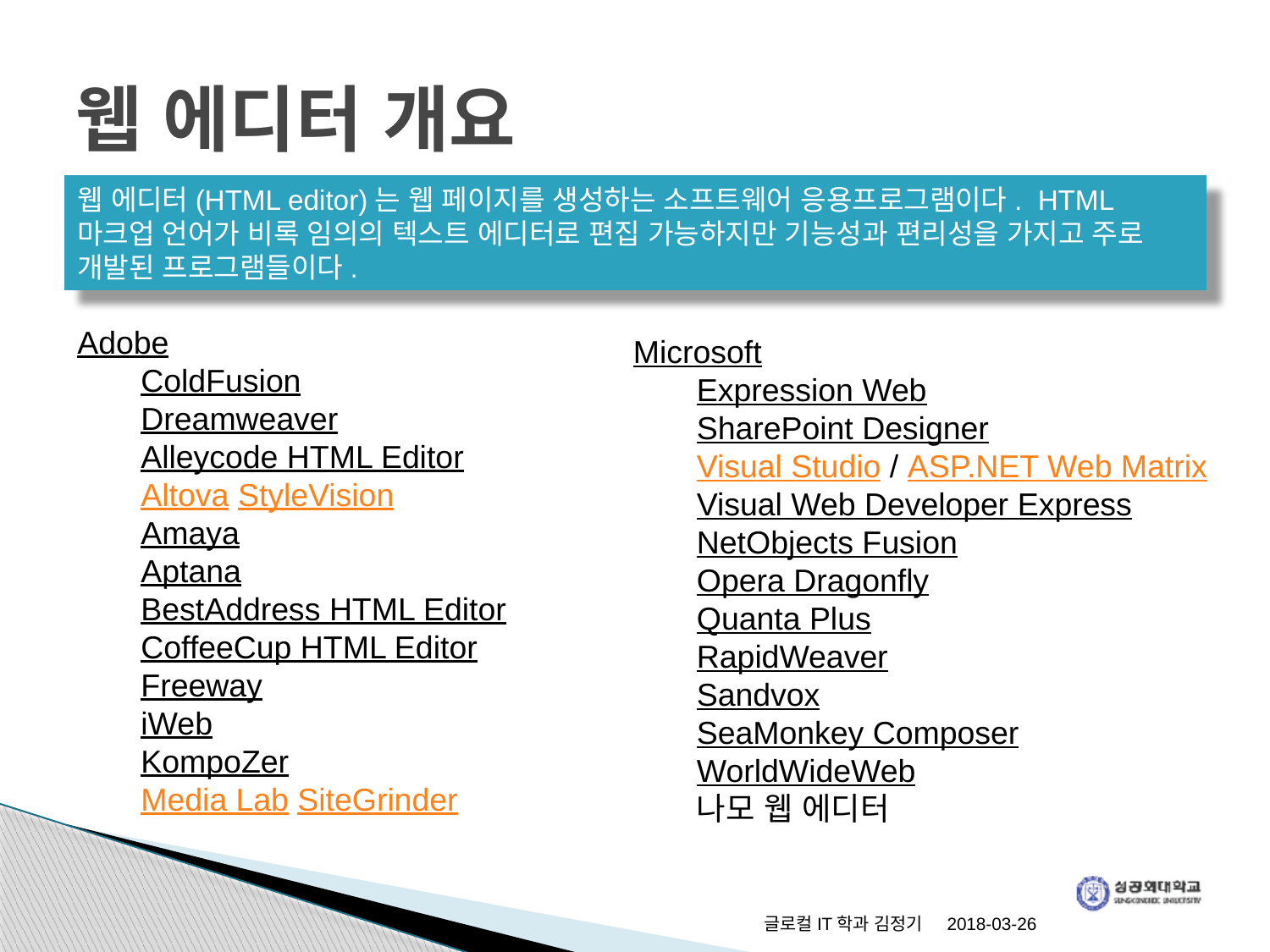

# 웹 에디터 개요
웹 에디터(HTML editor)는 웹 페이지를 생성하는 소프트웨어 응용프로그램이다.  HTML 마크업 언어가 비록 임의의 텍스트 에디터로 편집 가능하지만 기능성과 편리성을 가지고 주로 개발된 프로그램들이다.
Adobe
ColdFusion
Dreamweaver
Alleycode HTML Editor
Altova StyleVision
Amaya
Aptana
BestAddress HTML Editor
CoffeeCup HTML Editor
Freeway
iWeb
KompoZer
Media Lab SiteGrinder
Microsoft
Expression Web
SharePoint Designer
Visual Studio / ASP.NET Web Matrix
Visual Web Developer Express
NetObjects Fusion
Opera Dragonfly
Quanta Plus
RapidWeaver
Sandvox
SeaMonkey Composer
WorldWideWeb
나모 웹 에디터
글로컬IT학과 김정기
2018-03-26